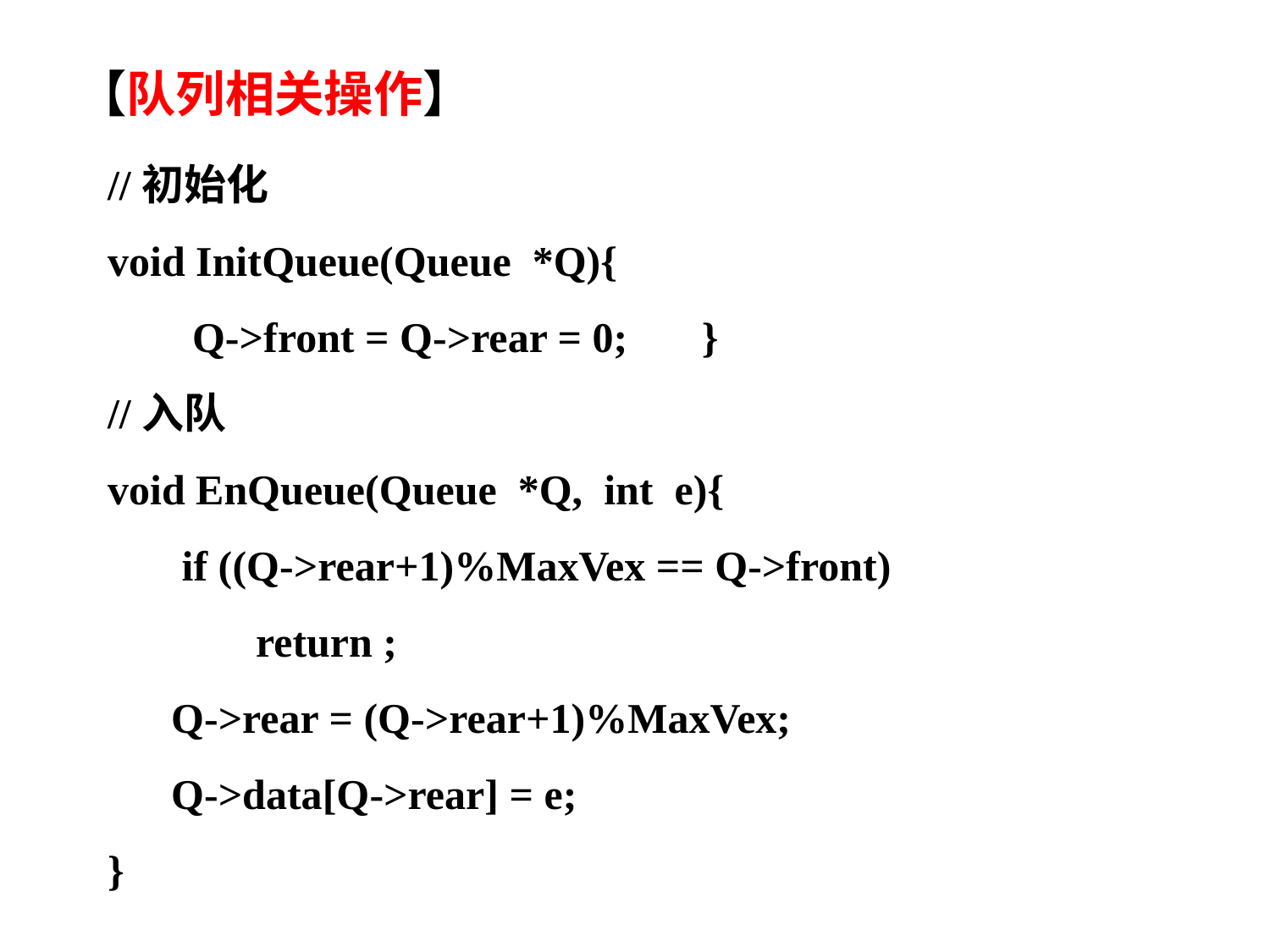

【队列相关操作】
//初始化
void InitQueue(Queue  *Q){
        Q->front = Q->rear = 0;       }
//入队
void EnQueue(Queue  *Q,  int  e){
       if ((Q->rear+1)%MaxVex == Q->front)
              return ;
      Q->rear = (Q->rear+1)%MaxVex;
      Q->data[Q->rear] = e;
}